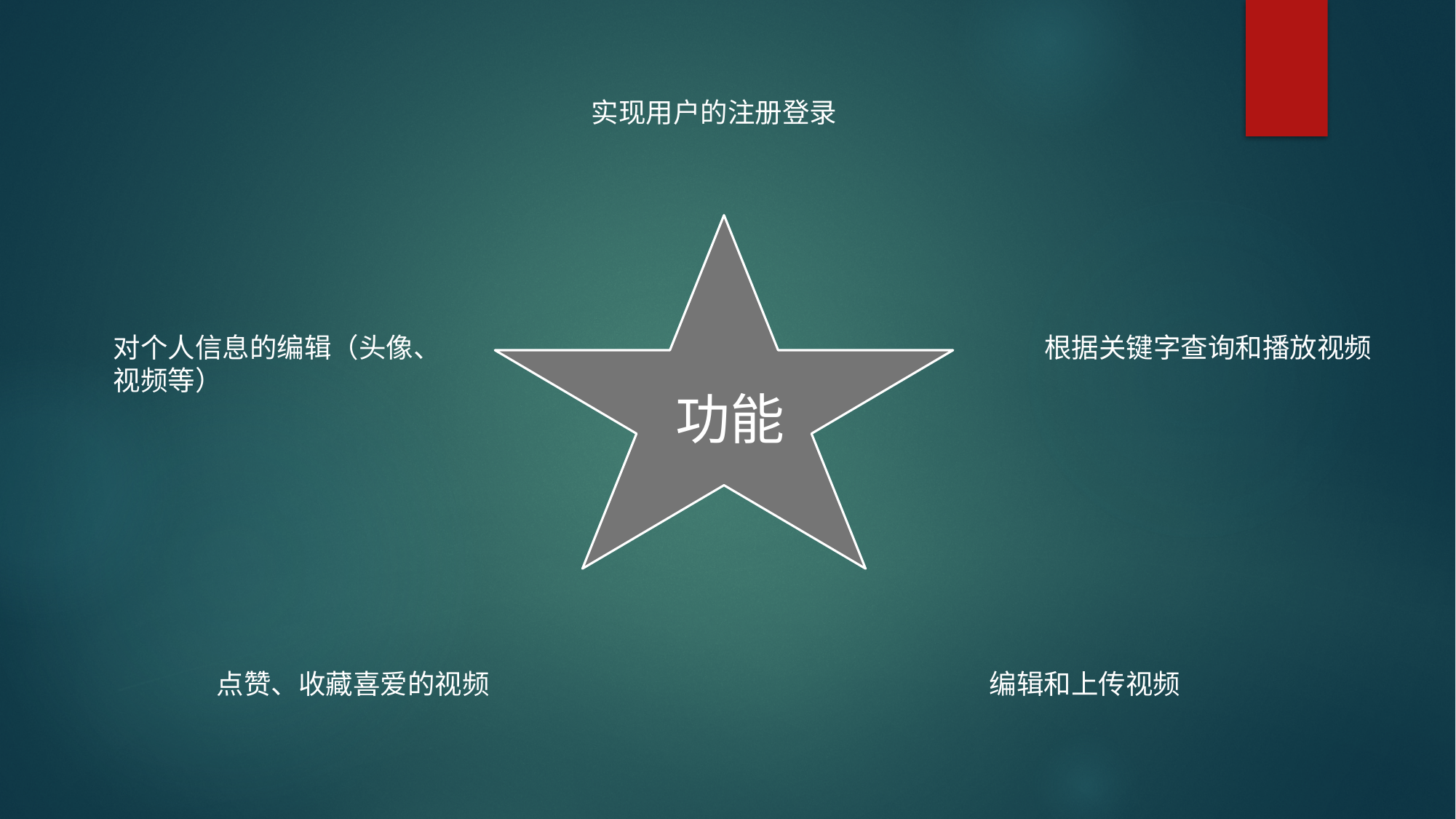

实现用户的注册登录

对个人信息的编辑（头像、视频等）
根据关键字查询和播放视频
功能
点赞、收藏喜爱的视频
编辑和上传视频